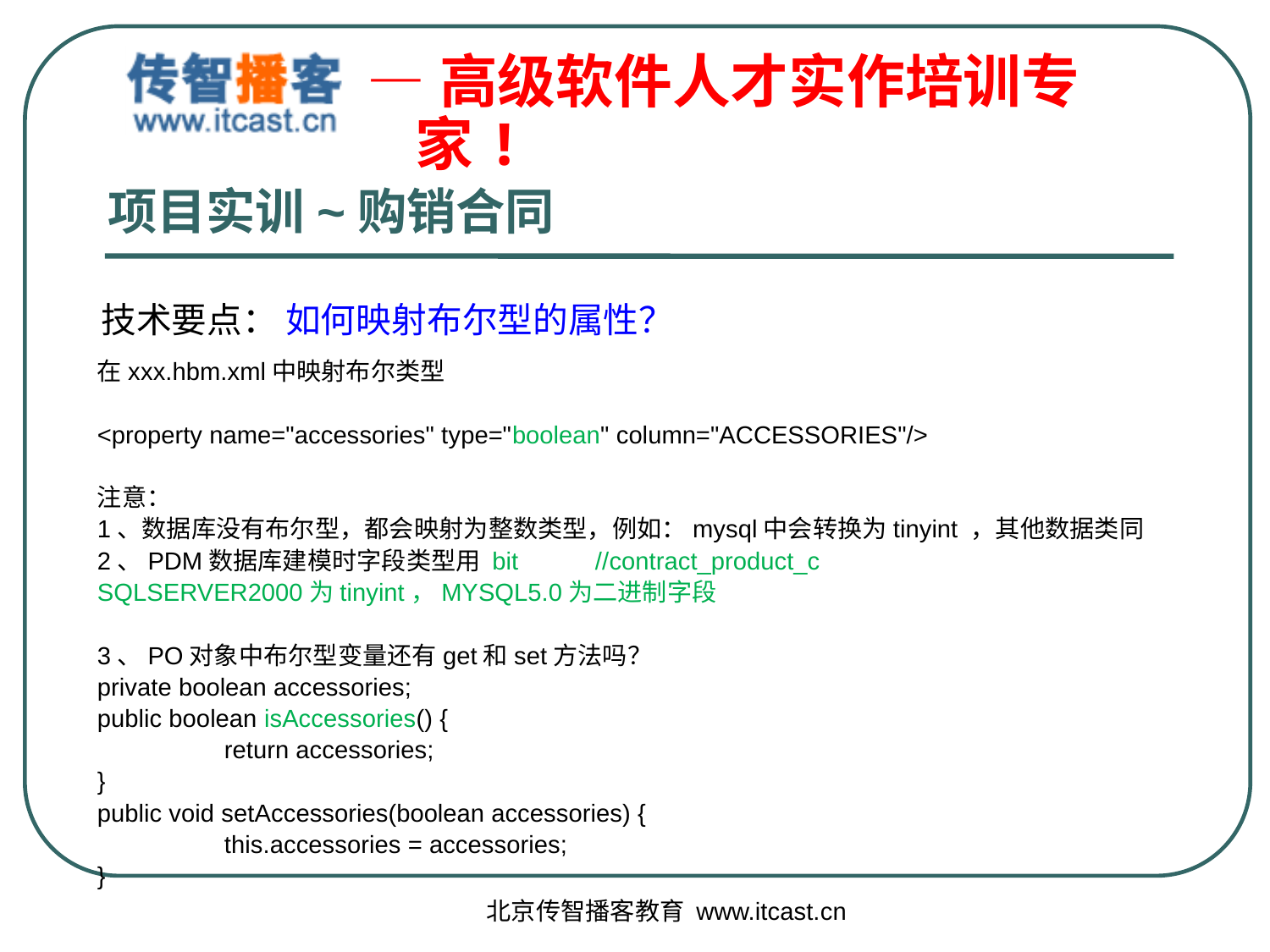

# 项目实训~购销合同
技术要点： 如何映射布尔型的属性？
在xxx.hbm.xml中映射布尔类型

<property name="accessories" type="boolean" column="ACCESSORIES"/>

注意：
1、数据库没有布尔型，都会映射为整数类型，例如：mysql中会转换为tinyint ，其他数据类同
2、PDM数据库建模时字段类型用 bit           //contract_product_c
SQLSERVER2000为tinyint，MYSQL5.0为二进制字段

3、PO对象中布尔型变量还有get和set方法吗？
private boolean accessories;
public boolean isAccessories() {
	return accessories;
}
public void setAccessories(boolean accessories) {
	this.accessories = accessories;
}
北京传智播客教育 www.itcast.cn